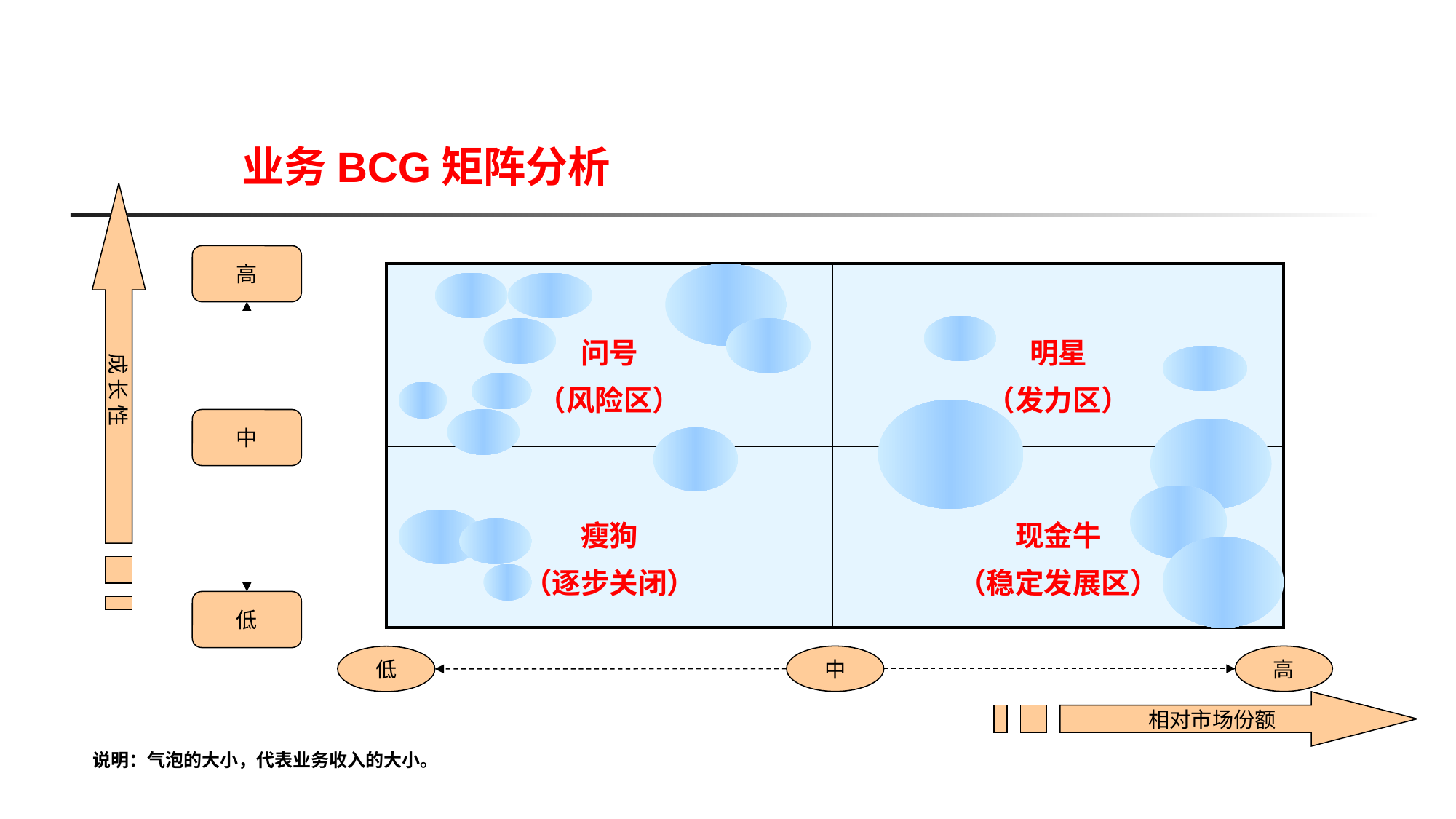

业务BCG矩阵分析
高
成 长 性
中
低
中
高
低
相对市场份额
| 问号 （风险区） | 明星 （发力区） |
| --- | --- |
| 瘦狗 （逐步关闭） | 现金牛 （稳定发展区） |

说明：气泡的大小，代表业务收入的大小。
23